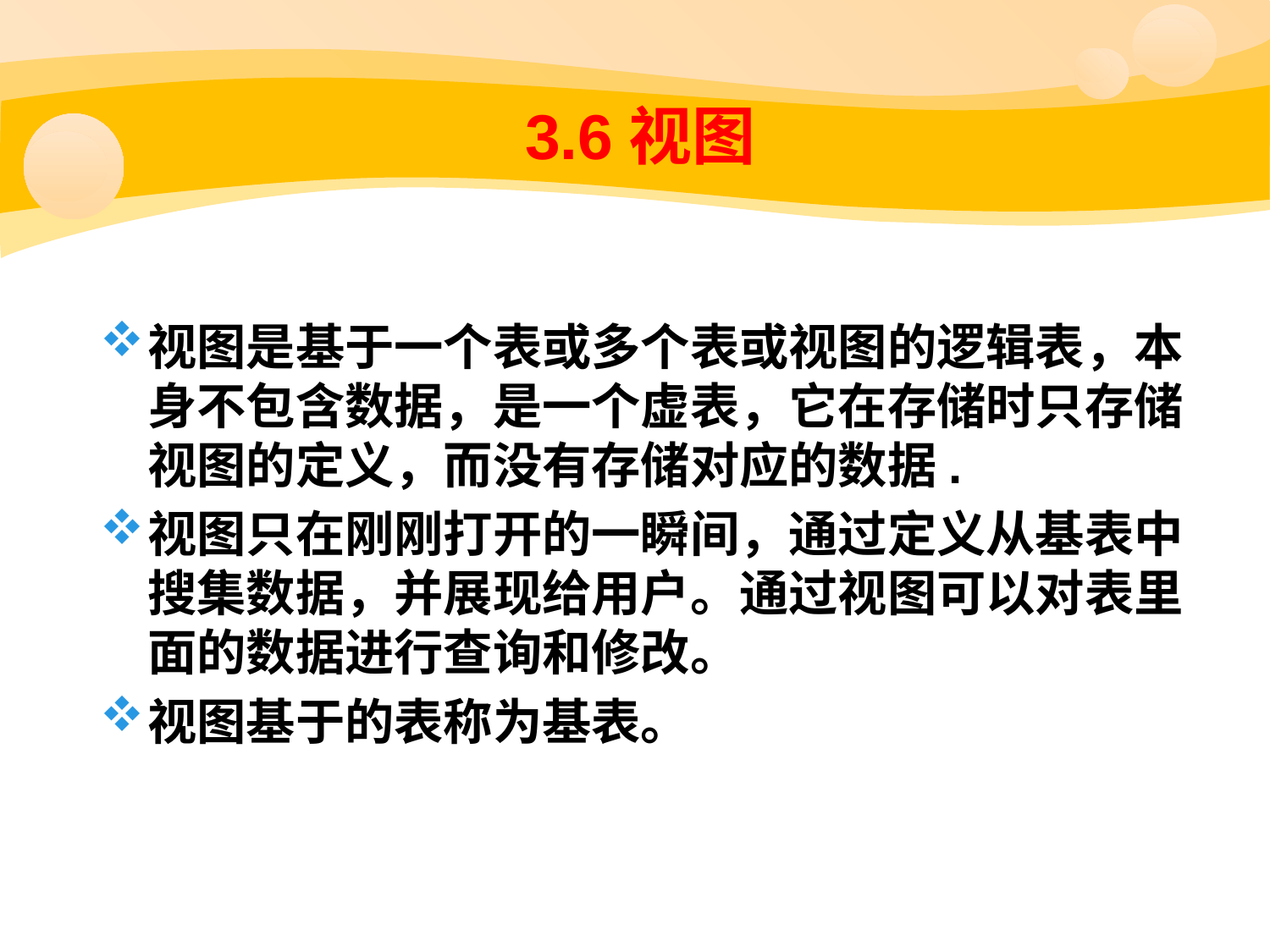

# 3.6视图
视图是基于一个表或多个表或视图的逻辑表，本身不包含数据，是一个虚表，它在存储时只存储视图的定义，而没有存储对应的数据.
视图只在刚刚打开的一瞬间，通过定义从基表中搜集数据，并展现给用户。通过视图可以对表里面的数据进行查询和修改。
视图基于的表称为基表。